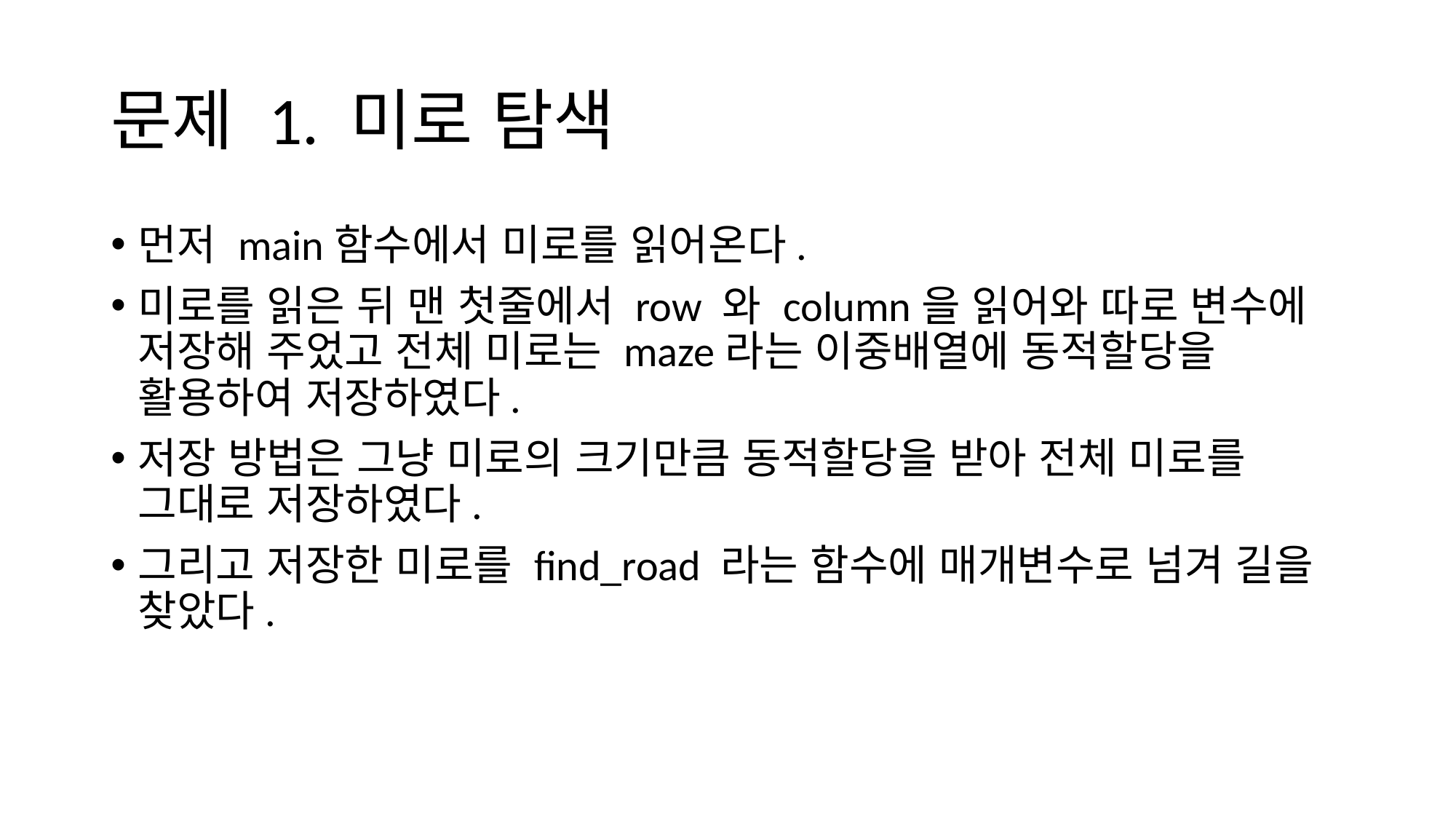

# 문제 1. 미로 탐색
먼저 main함수에서 미로를 읽어온다.
미로를 읽은 뒤 맨 첫줄에서 row 와 column을 읽어와 따로 변수에 저장해 주었고 전체 미로는 maze라는 이중배열에 동적할당을 활용하여 저장하였다.
저장 방법은 그냥 미로의 크기만큼 동적할당을 받아 전체 미로를 그대로 저장하였다.
그리고 저장한 미로를 find_road 라는 함수에 매개변수로 넘겨 길을 찾았다.